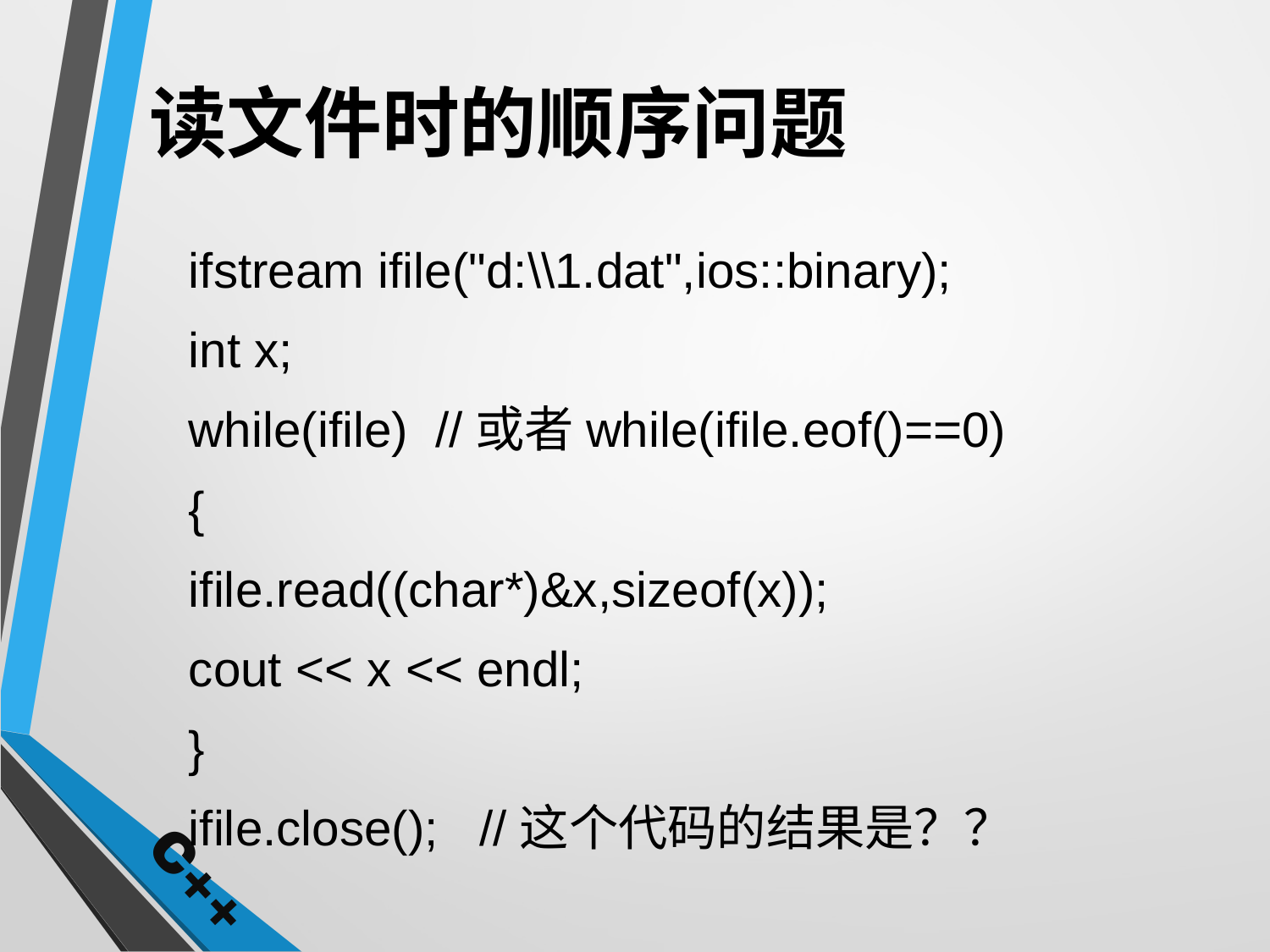

# 读文件时的顺序问题
	ifstream ifile("d:\\1.dat",ios::binary);
	int x;
	while(ifile)  //或者while(ifile.eof()==0)
	{
	ifile.read((char*)&x,sizeof(x));
	cout << x << endl;
	}
	ifile.close();   //这个代码的结果是？？